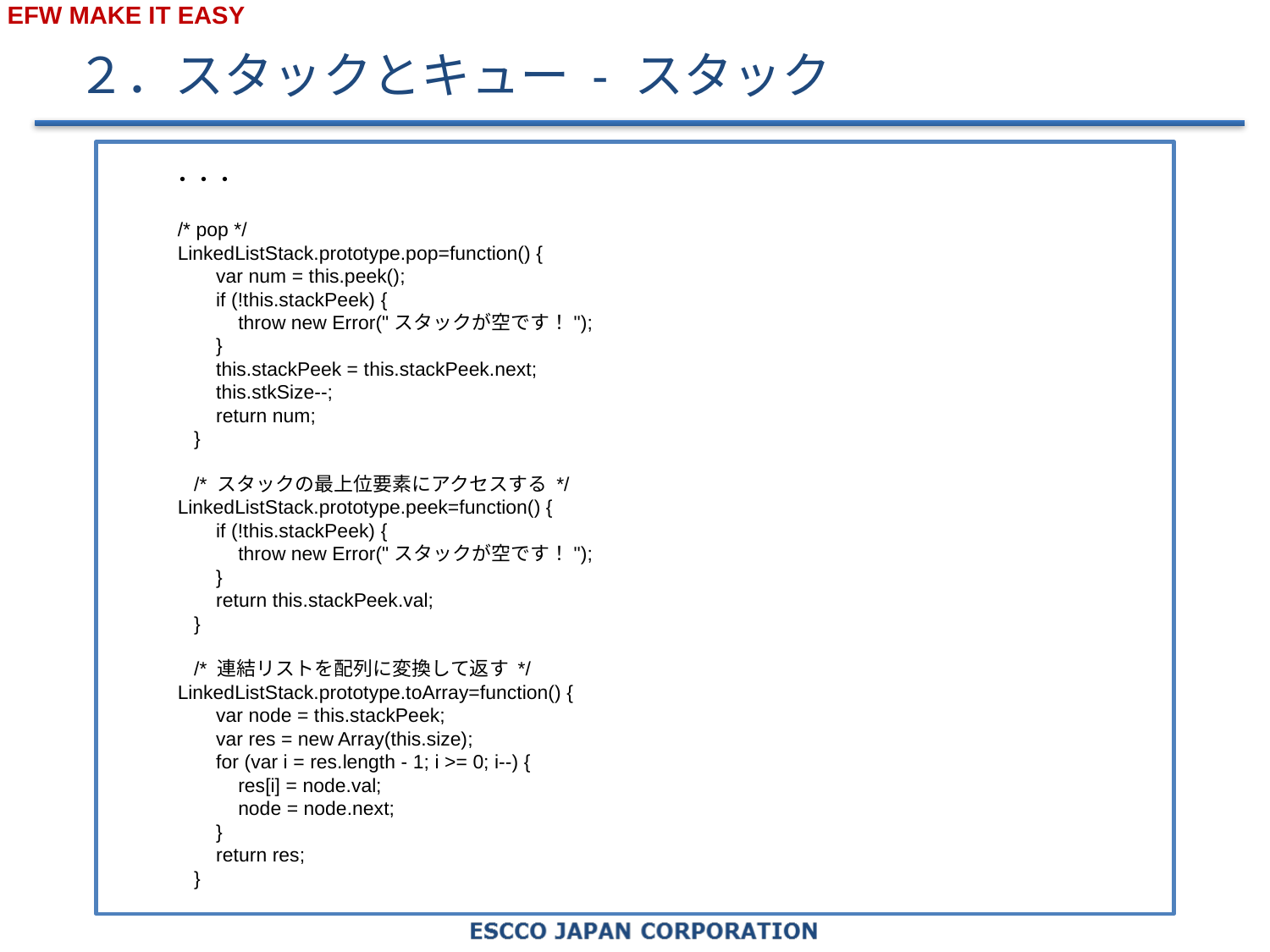

# ２．スタックとキュー - スタック
・・・

 /* pop */
 LinkedListStack.prototype.pop=function() {
        var num = this.peek();
        if (!this.stackPeek) {
            throw new Error("スタックが空です！");
        }
        this.stackPeek = this.stackPeek.next;
        this.stkSize--;
        return num;
    }

    /* スタックの最上位要素にアクセスする */
 LinkedListStack.prototype.peek=function() {
        if (!this.stackPeek) {
            throw new Error("スタックが空です！");
        }
        return this.stackPeek.val;
    }

    /* 連結リストを配列に変換して返す */
 LinkedListStack.prototype.toArray=function() {
        var node = this.stackPeek;
        var res = new Array(this.size);
        for (var i = res.length - 1; i >= 0; i--) {
            res[i] = node.val;
            node = node.next;
        }
        return res;
    }